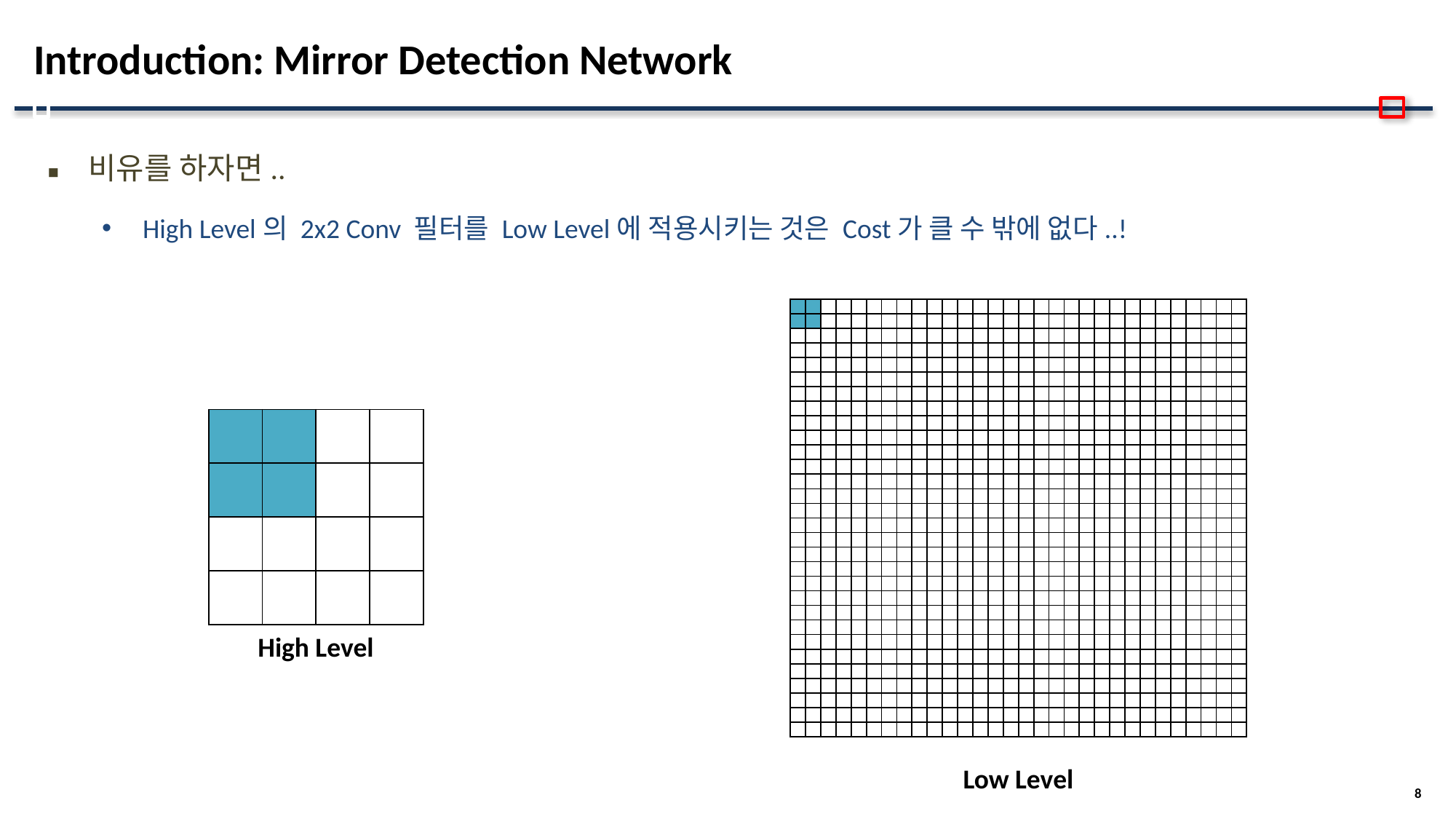

# Introduction: Mirror Detection Network
비유를 하자면..
High Level의 2x2 Conv 필터를 Low Level에 적용시키는 것은 Cost가 클 수 밖에 없다..!
|  |  |  |  |  |  |  |  |  |  |  |  |  |  |  |  |  |  |  |  |  |  |  |  |  |  |  |  |  |  |
| --- | --- | --- | --- | --- | --- | --- | --- | --- | --- | --- | --- | --- | --- | --- | --- | --- | --- | --- | --- | --- | --- | --- | --- | --- | --- | --- | --- | --- | --- |
|  |  |  |  |  |  |  |  |  |  |  |  |  |  |  |  |  |  |  |  |  |  |  |  |  |  |  |  |  |  |
|  |  |  |  |  |  |  |  |  |  |  |  |  |  |  |  |  |  |  |  |  |  |  |  |  |  |  |  |  |  |
|  |  |  |  |  |  |  |  |  |  |  |  |  |  |  |  |  |  |  |  |  |  |  |  |  |  |  |  |  |  |
|  |  |  |  |  |  |  |  |  |  |  |  |  |  |  |  |  |  |  |  |  |  |  |  |  |  |  |  |  |  |
|  |  |  |  |  |  |  |  |  |  |  |  |  |  |  |  |  |  |  |  |  |  |  |  |  |  |  |  |  |  |
|  |  |  |  |  |  |  |  |  |  |  |  |  |  |  |  |  |  |  |  |  |  |  |  |  |  |  |  |  |  |
|  |  |  |  |  |  |  |  |  |  |  |  |  |  |  |  |  |  |  |  |  |  |  |  |  |  |  |  |  |  |
|  |  |  |  |  |  |  |  |  |  |  |  |  |  |  |  |  |  |  |  |  |  |  |  |  |  |  |  |  |  |
|  |  |  |  |  |  |  |  |  |  |  |  |  |  |  |  |  |  |  |  |  |  |  |  |  |  |  |  |  |  |
|  |  |  |  |  |  |  |  |  |  |  |  |  |  |  |  |  |  |  |  |  |  |  |  |  |  |  |  |  |  |
|  |  |  |  |  |  |  |  |  |  |  |  |  |  |  |  |  |  |  |  |  |  |  |  |  |  |  |  |  |  |
|  |  |  |  |  |  |  |  |  |  |  |  |  |  |  |  |  |  |  |  |  |  |  |  |  |  |  |  |  |  |
|  |  |  |  |  |  |  |  |  |  |  |  |  |  |  |  |  |  |  |  |  |  |  |  |  |  |  |  |  |  |
|  |  |  |  |  |  |  |  |  |  |  |  |  |  |  |  |  |  |  |  |  |  |  |  |  |  |  |  |  |  |
|  |  |  |  |  |  |  |  |  |  |  |  |  |  |  |  |  |  |  |  |  |  |  |  |  |  |  |  |  |  |
|  |  |  |  |  |  |  |  |  |  |  |  |  |  |  |  |  |  |  |  |  |  |  |  |  |  |  |  |  |  |
|  |  |  |  |  |  |  |  |  |  |  |  |  |  |  |  |  |  |  |  |  |  |  |  |  |  |  |  |  |  |
|  |  |  |  |  |  |  |  |  |  |  |  |  |  |  |  |  |  |  |  |  |  |  |  |  |  |  |  |  |  |
|  |  |  |  |  |  |  |  |  |  |  |  |  |  |  |  |  |  |  |  |  |  |  |  |  |  |  |  |  |  |
|  |  |  |  |  |  |  |  |  |  |  |  |  |  |  |  |  |  |  |  |  |  |  |  |  |  |  |  |  |  |
|  |  |  |  |  |  |  |  |  |  |  |  |  |  |  |  |  |  |  |  |  |  |  |  |  |  |  |  |  |  |
|  |  |  |  |  |  |  |  |  |  |  |  |  |  |  |  |  |  |  |  |  |  |  |  |  |  |  |  |  |  |
|  |  |  |  |  |  |  |  |  |  |  |  |  |  |  |  |  |  |  |  |  |  |  |  |  |  |  |  |  |  |
|  |  |  |  |  |  |  |  |  |  |  |  |  |  |  |  |  |  |  |  |  |  |  |  |  |  |  |  |  |  |
|  |  |  |  |  |  |  |  |  |  |  |  |  |  |  |  |  |  |  |  |  |  |  |  |  |  |  |  |  |  |
|  |  |  |  |  |  |  |  |  |  |  |  |  |  |  |  |  |  |  |  |  |  |  |  |  |  |  |  |  |  |
|  |  |  |  |  |  |  |  |  |  |  |  |  |  |  |  |  |  |  |  |  |  |  |  |  |  |  |  |  |  |
|  |  |  |  |  |  |  |  |  |  |  |  |  |  |  |  |  |  |  |  |  |  |  |  |  |  |  |  |  |  |
|  |  |  |  |  |  |  |  |  |  |  |  |  |  |  |  |  |  |  |  |  |  |  |  |  |  |  |  |  |  |
|  |  |  |  |
| --- | --- | --- | --- |
|  |  |  |  |
|  |  |  |  |
|  |  |  |  |
High Level
Low Level
8